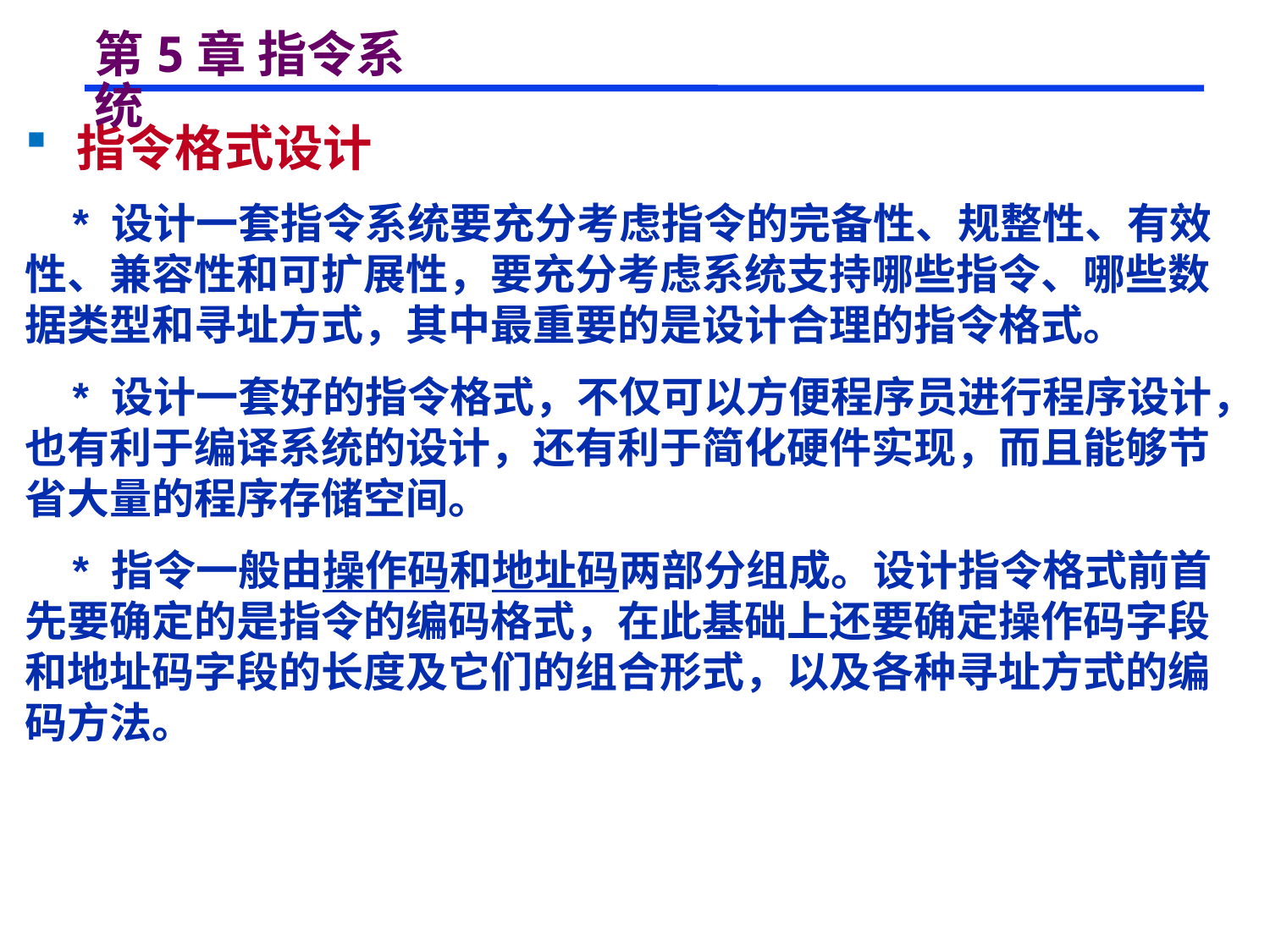

# 第5章 指令系统
 指令格式设计
    * 设计一套指令系统要充分考虑指令的完备性、规整性、有效性、兼容性和可扩展性，要充分考虑系统支持哪些指令、哪些数据类型和寻址方式，其中最重要的是设计合理的指令格式。
    * 设计一套好的指令格式，不仅可以方便程序员进行程序设计，也有利于编译系统的设计，还有利于简化硬件实现，而且能够节省大量的程序存储空间。
    * 指令一般由操作码和地址码两部分组成。设计指令格式前首先要确定的是指令的编码格式，在此基础上还要确定操作码字段和地址码字段的长度及它们的组合形式，以及各种寻址方式的编码方法。